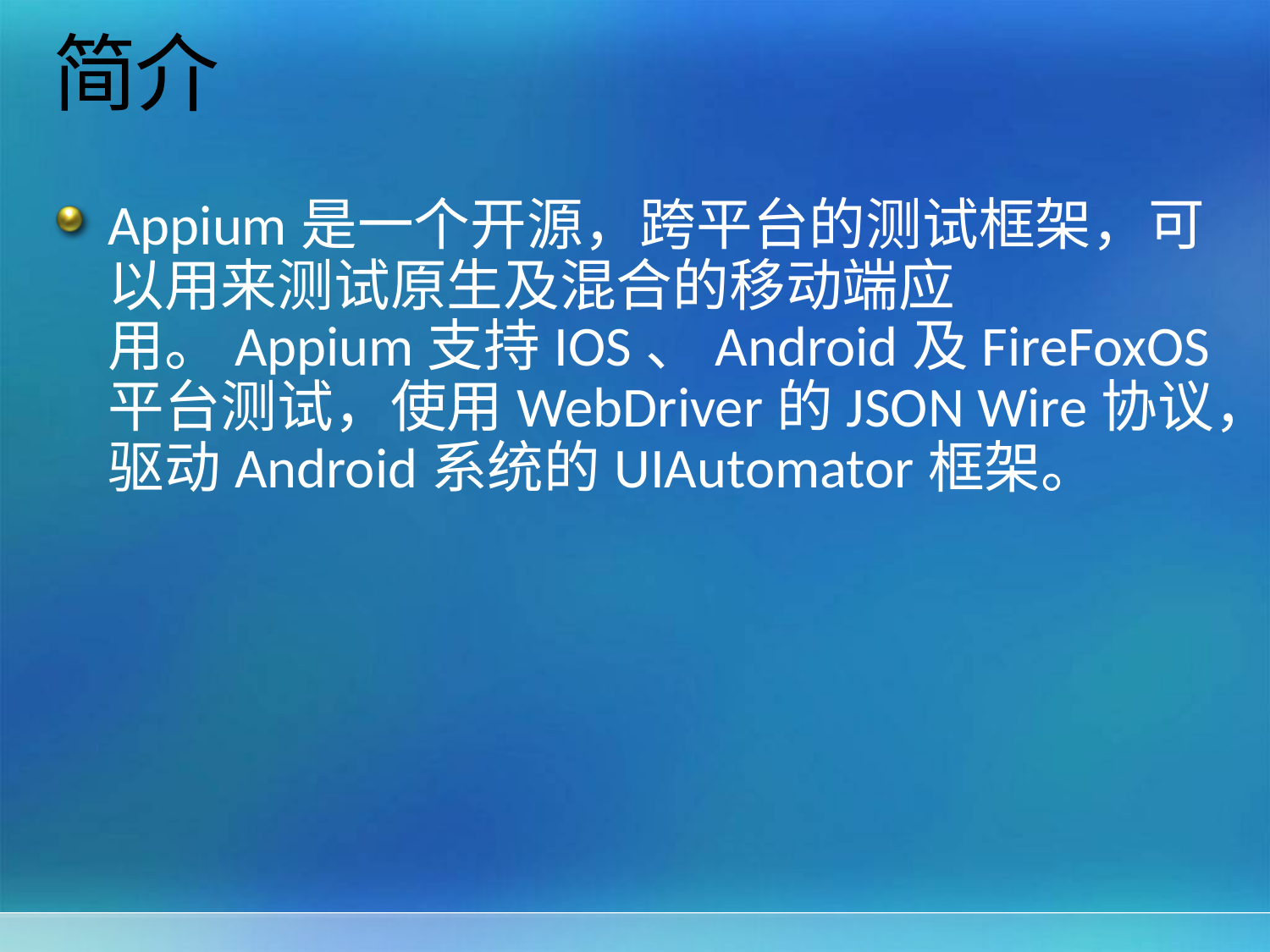

# 简介
Appium是一个开源，跨平台的测试框架，可以用来测试原生及混合的移动端应用。Appium支持IOS、Android及FireFoxOS平台测试，使用WebDriver的JSON Wire协议，驱动Android系统的UIAutomator框架。